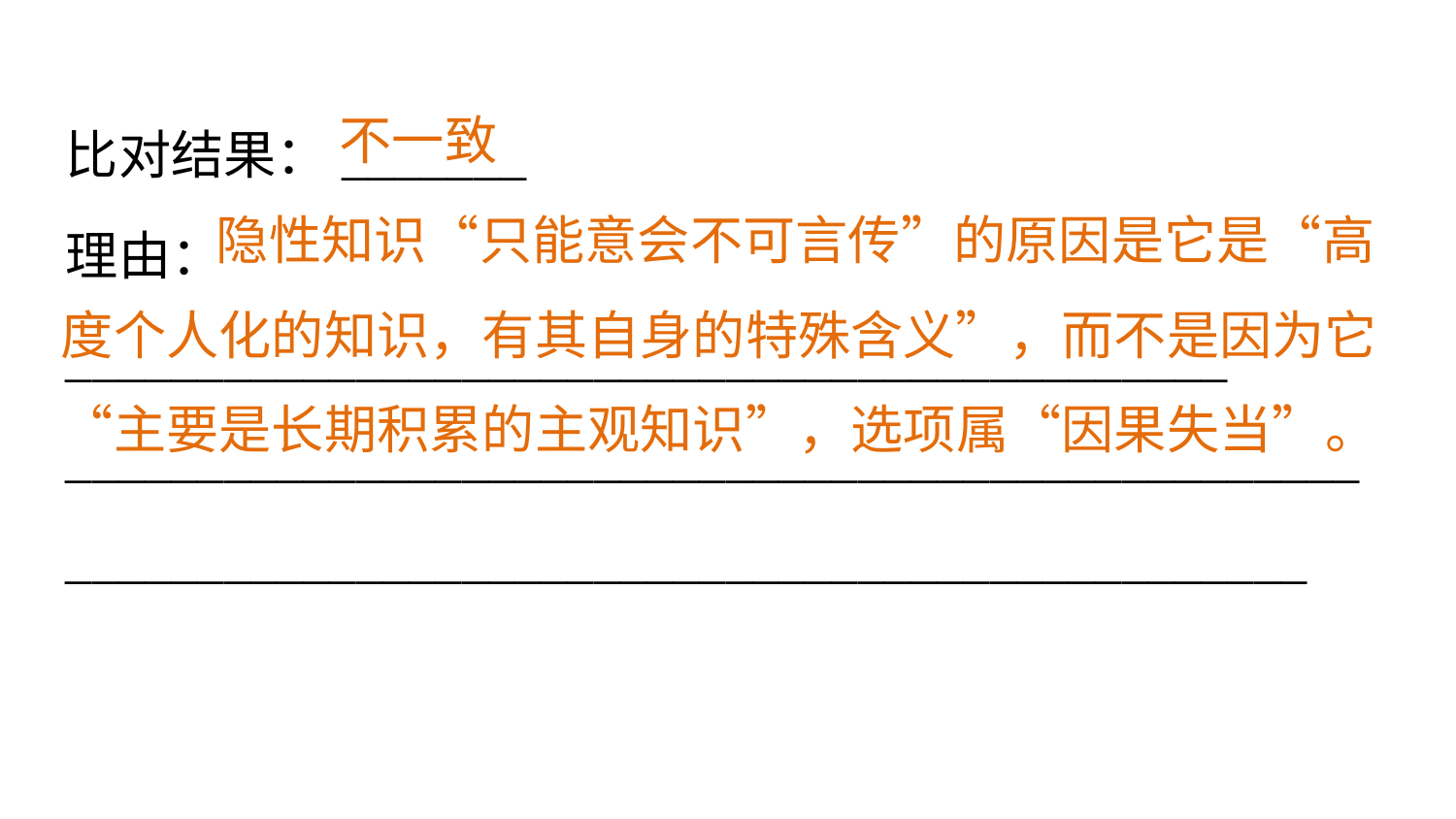

比对结果：_______
理由：____________________________________________
________________________________________________________________________________________________
不一致
            隐性知识“只能意会不可言传”的原因是它是“高度个人化的知识，有其自身的特殊含义”，而不是因为它“主要是长期积累的主观知识”，选项属“因果失当”。